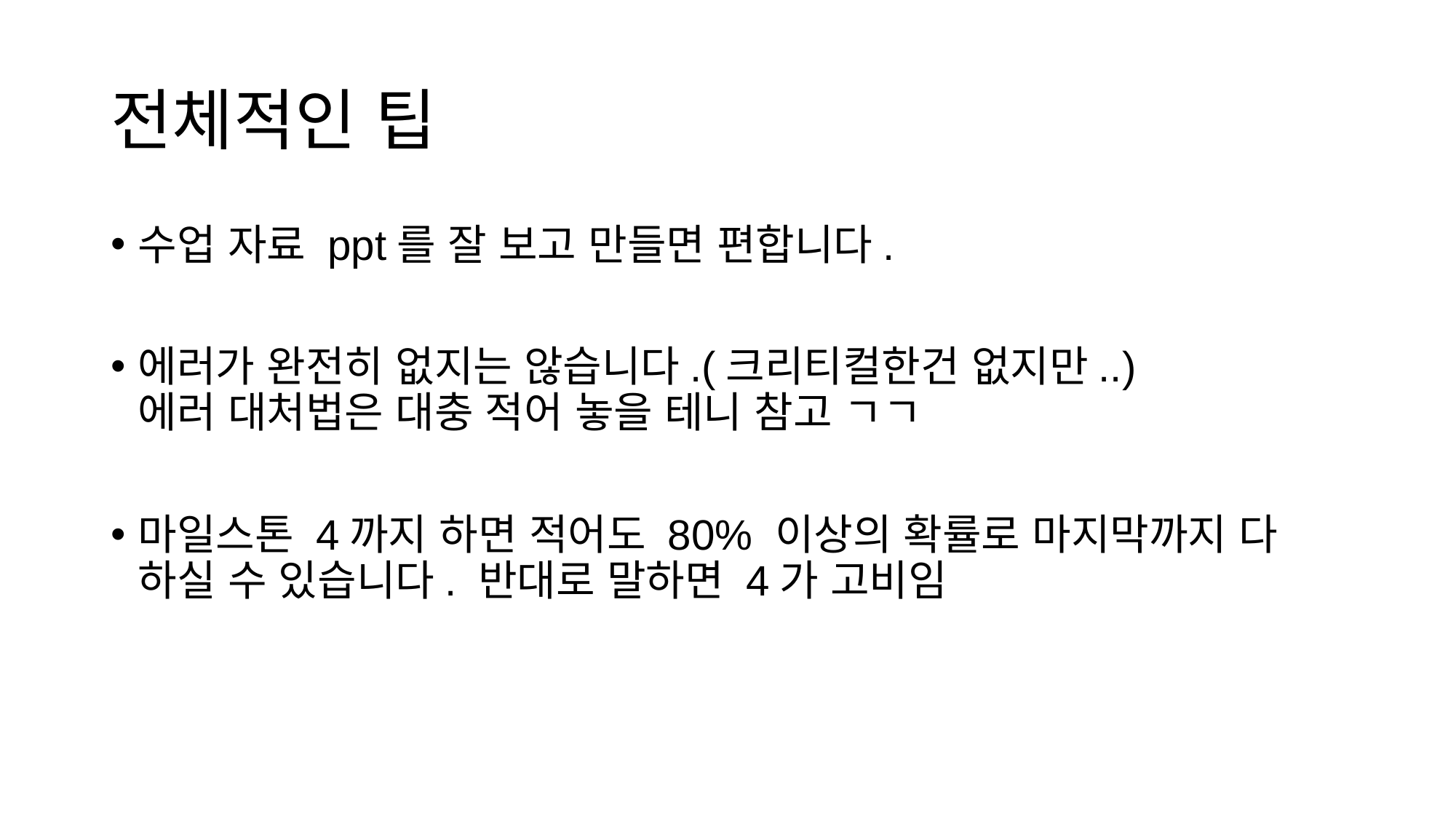

# 전체적인 팁
수업 자료 ppt를 잘 보고 만들면 편합니다.

에러가 완전히 없지는 않습니다.(크리티컬한건 없지만..)
에러 대처법은 대충 적어 놓을 테니 참고 ㄱㄱ

마일스톤 4까지 하면 적어도 80% 이상의 확률로 마지막까지 다 하실 수 있습니다. 반대로 말하면 4가 고비임